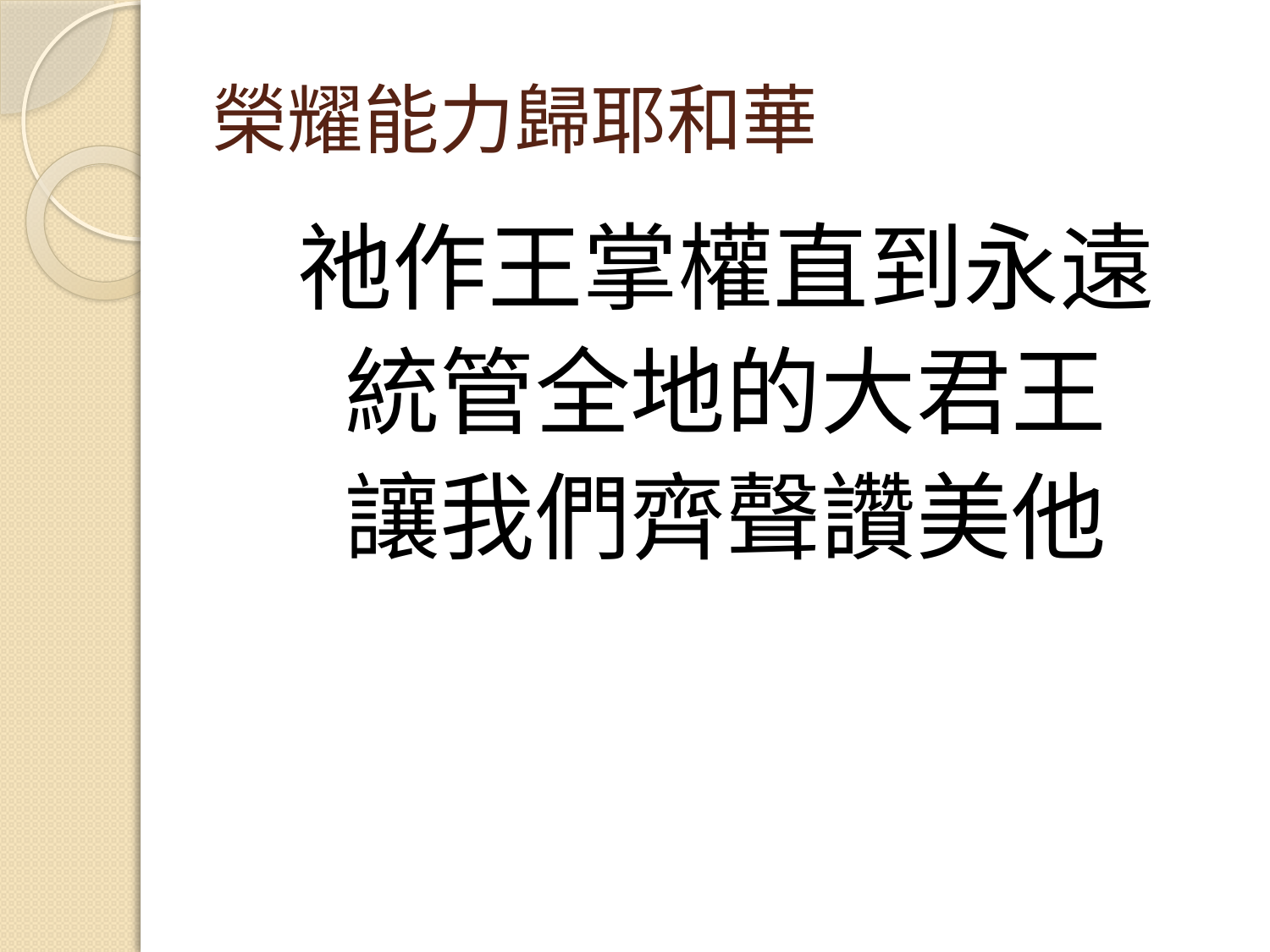

# 榮耀能力歸耶和華
祂作王掌權直到永遠
統管全地的大君王
讓我們齊聲讚美他